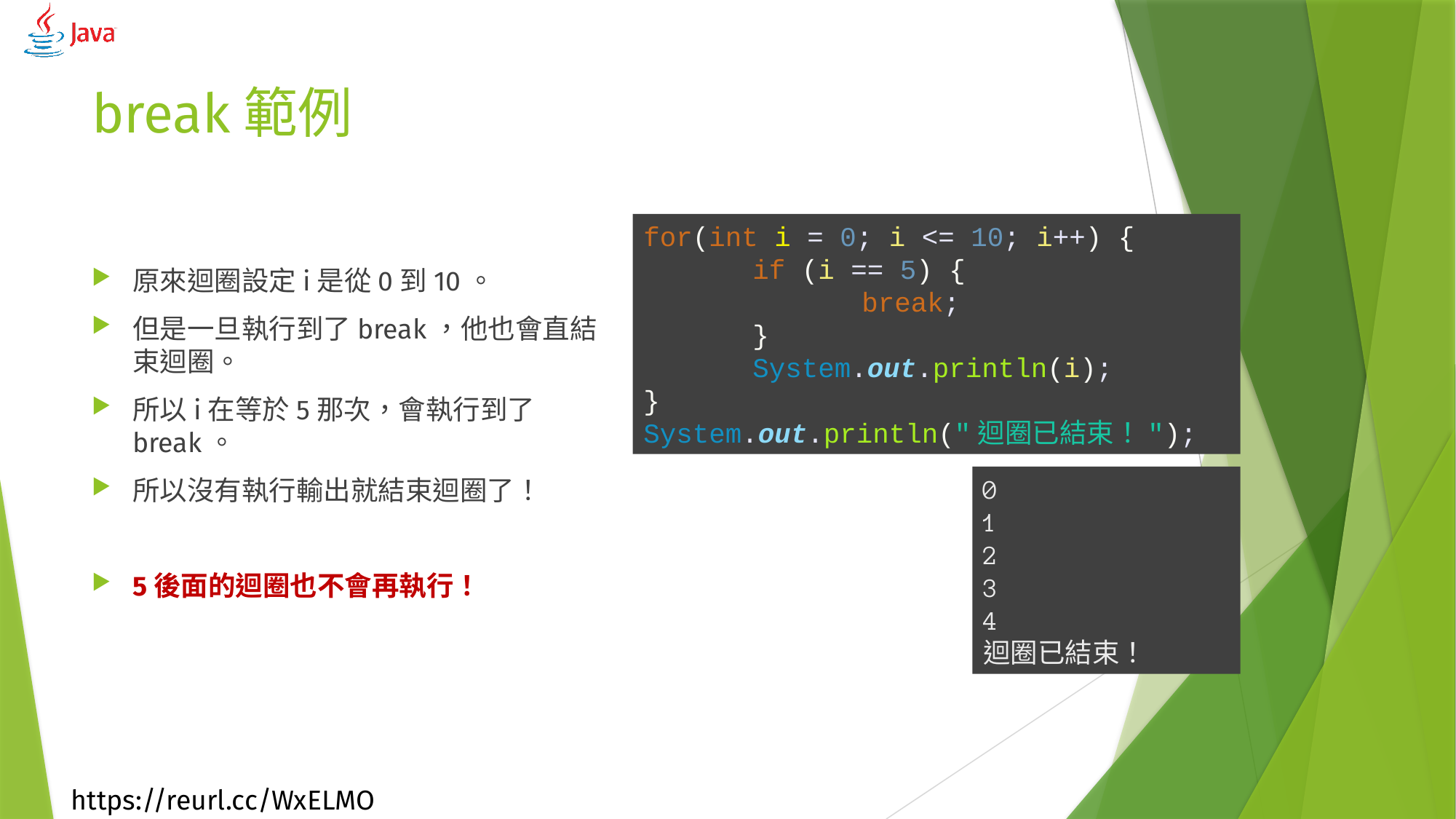

# break範例
for(int i = 0; i <= 10; i++) {
	if (i == 5) {
		break;
	}
	System.out.println(i);
}
System.out.println("迴圈已結束！");
原來迴圈設定i是從0到10。
但是一旦執行到了break，他也會直結束迴圈。
所以i在等於5那次，會執行到了break。
所以沒有執行輸出就結束迴圈了！

5後面的迴圈也不會再執行！

0
1
2
3
4
迴圈已結束！